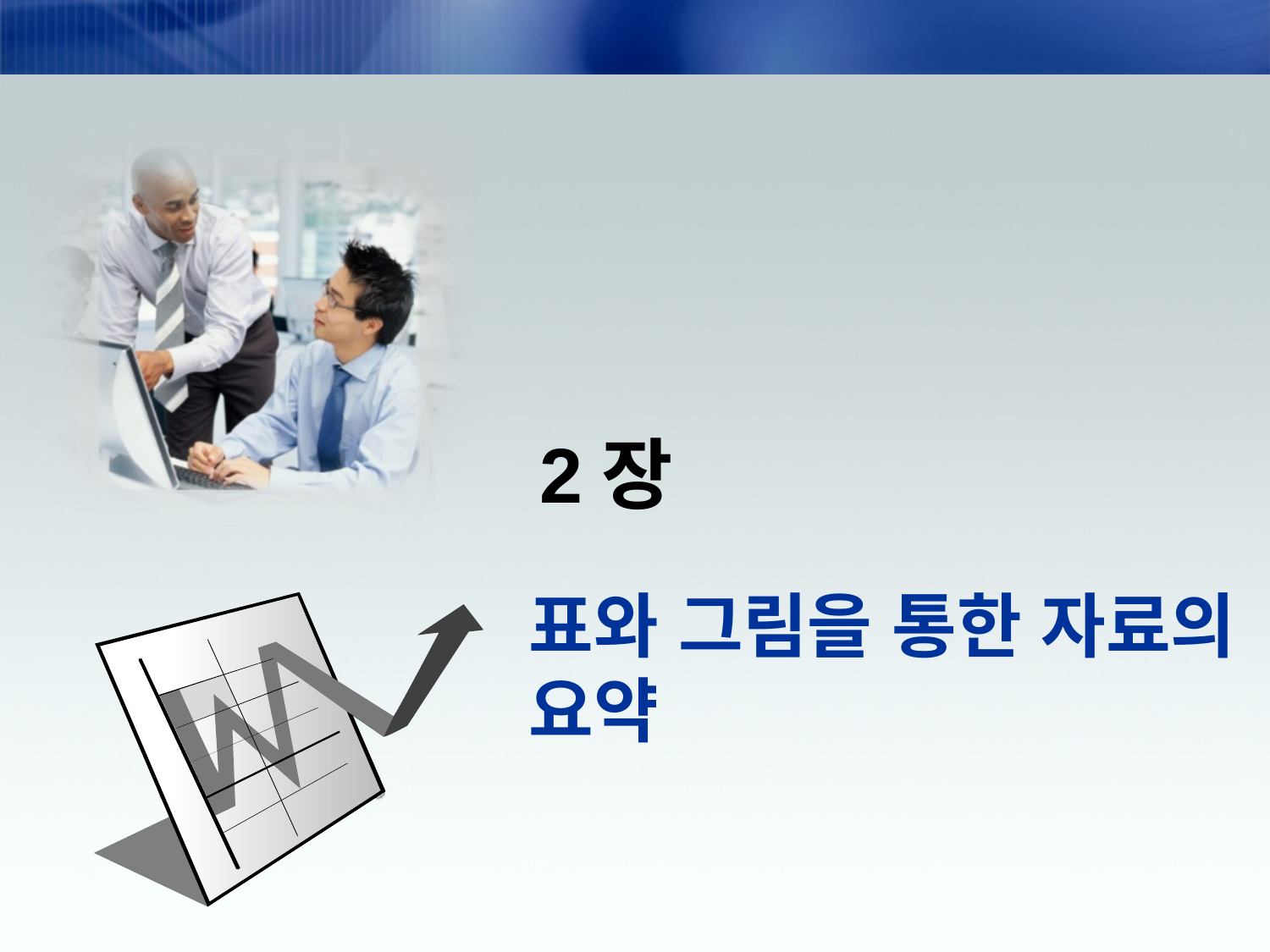

# 2장
표와 그림을 통한 자료의 요약